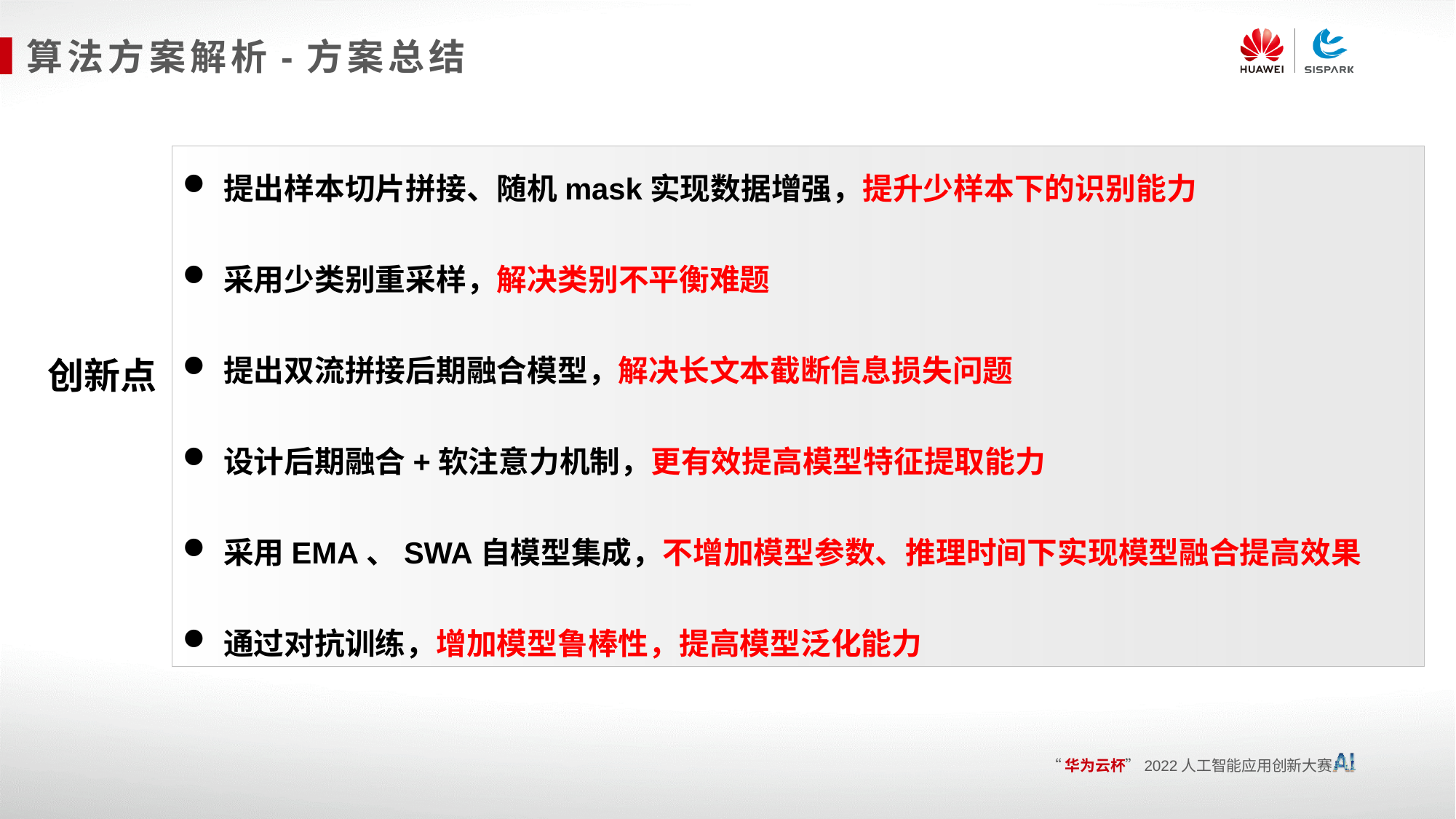

算法方案解析-方案总结
提出样本切片拼接、随机mask实现数据增强，提升少样本下的识别能力
采用少类别重采样，解决类别不平衡难题
提出双流拼接后期融合模型，解决长文本截断信息损失问题
设计后期融合+软注意力机制，更有效提高模型特征提取能力
采用EMA、SWA自模型集成，不增加模型参数、推理时间下实现模型融合提高效果
通过对抗训练，增加模型鲁棒性，提高模型泛化能力
创新点